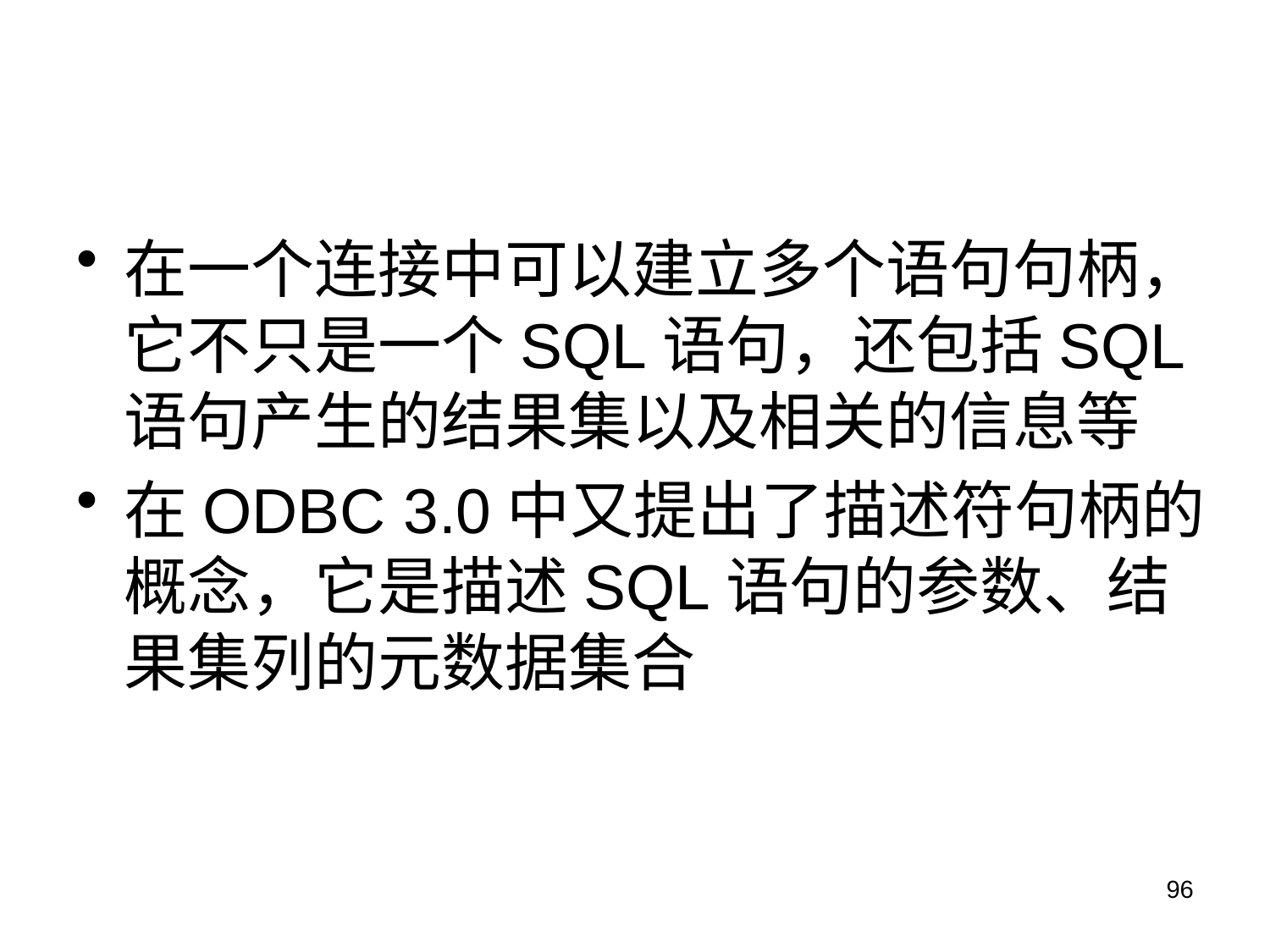

在一个连接中可以建立多个语句句柄，它不只是一个SQL语句，还包括SQL语句产生的结果集以及相关的信息等
在ODBC 3.0中又提出了描述符句柄的概念，它是描述SQL语句的参数、结果集列的元数据集合

96